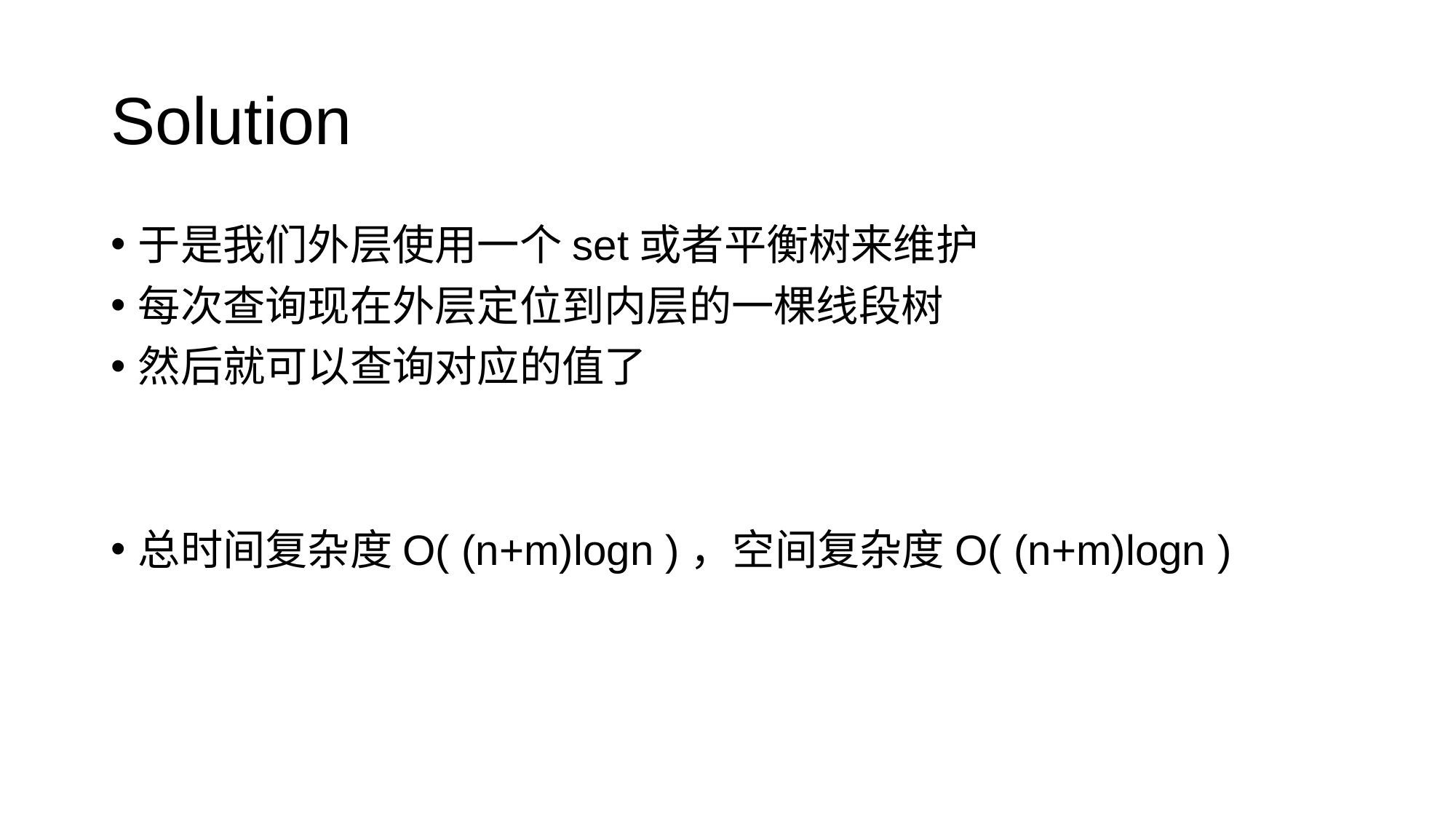

# Solution
于是我们外层使用一个set或者平衡树来维护
每次查询现在外层定位到内层的一棵线段树
然后就可以查询对应的值了

总时间复杂度O( (n+m)logn )，空间复杂度O( (n+m)logn )